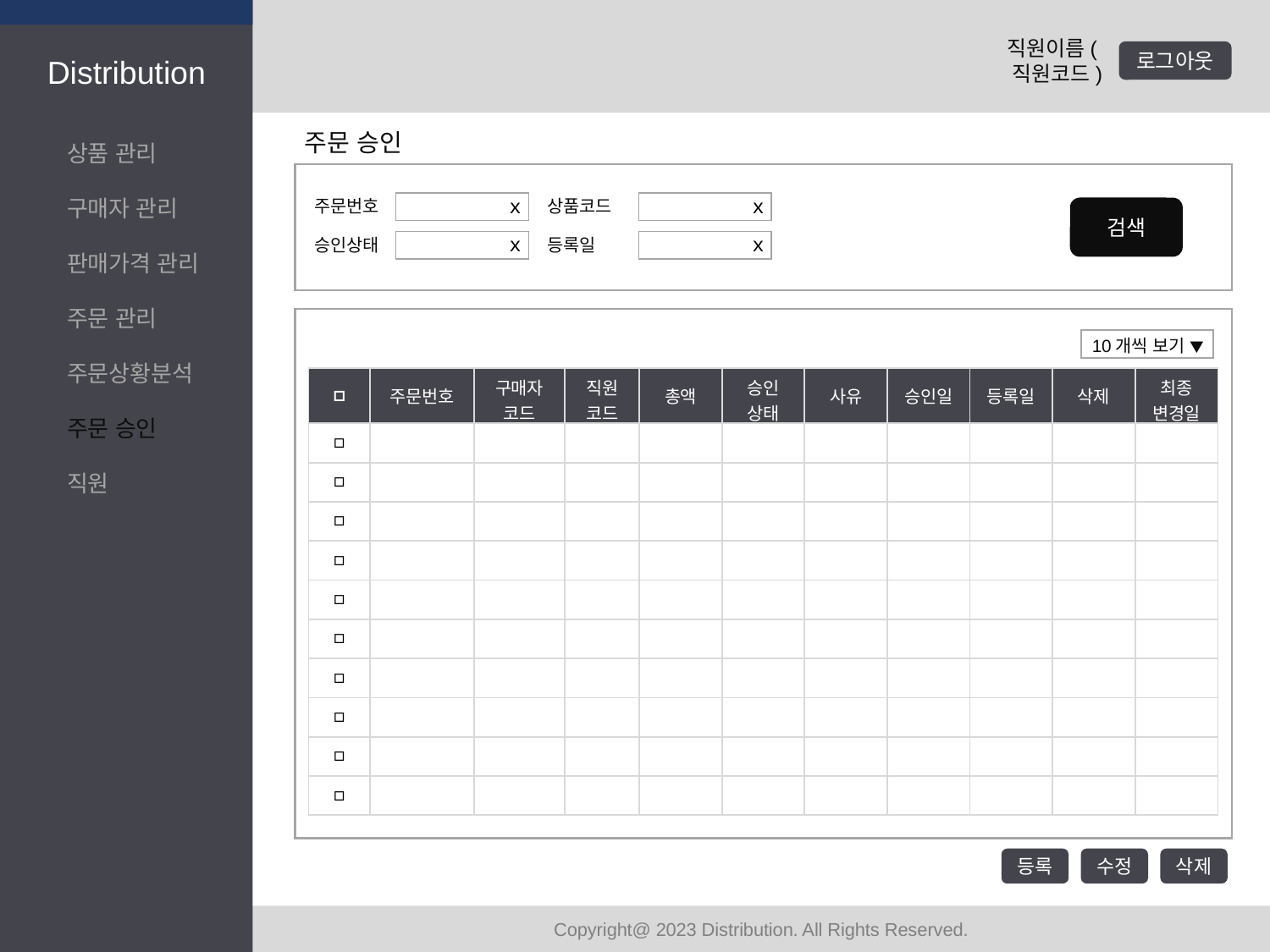

로그아웃
직원이름(직원코드)
Distribution
주문 승인
상품 관리

구매자 관리

판매가격 관리

주문 관리

주문상황분석

주문 승인

직원

ｘ
ｘ
주문번호
상품코드

검색
ｘ
ｘ
승인상태
등록일

10개씩 보기 ▼

| □ | 주문번호 | 구매자 코드 | 직원 코드 | 총액 | 승인 상태 | 사유 | 승인일 | 등록일 | 삭제 | 최종 변경일 |
| --- | --- | --- | --- | --- | --- | --- | --- | --- | --- | --- |
| □ |  |  |  |  |  |  |  |  |  |  |
| □ |  |  |  |  |  |  |  |  |  |  |
| □ |  |  |  |  |  |  |  |  |  |  |
| □ |  |  |  |  |  |  |  |  |  |  |
| □ |  |  |  |  |  |  |  |  |  |  |
| □ |  |  |  |  |  |  |  |  |  |  |
| □ |  |  |  |  |  |  |  |  |  |  |
| □ |  |  |  |  |  |  |  |  |  |  |
| □ |  |  |  |  |  |  |  |  |  |  |
| □ |  |  |  |  |  |  |  |  |  |  |
등록
수정
삭제

Copyright@ 2023 Distribution. All Rights Reserved.